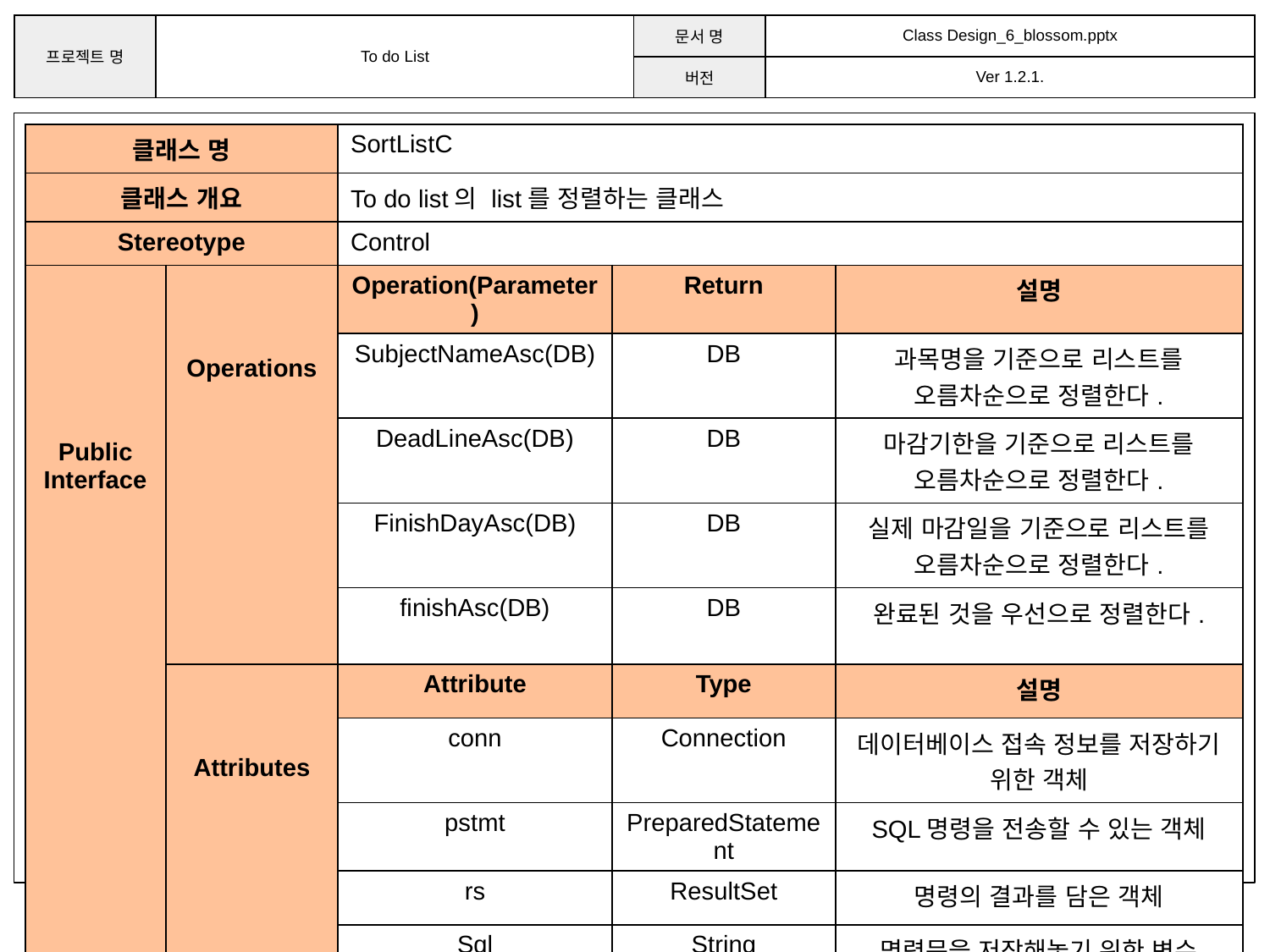

| 클래스 명 |  | SortListC |  |  |
| --- | --- | --- | --- | --- |
| 클래스 개요 |  | To do list의 list를 정렬하는 클래스 |  |  |
| Stereotype |  | Control |  |  |
| Public Interface | Operations | Operation(Parameter) | Return | 설명 |
|  |  | SubjectNameAsc(DB) | DB | 과목명을 기준으로 리스트를 오름차순으로 정렬한다. |
|  |  | DeadLineAsc(DB) | DB | 마감기한을 기준으로 리스트를 오름차순으로 정렬한다. |
|  |  | FinishDayAsc(DB) | DB | 실제 마감일을 기준으로 리스트를 오름차순으로 정렬한다. |
|  |  | finishAsc(DB) | DB | 완료된 것을 우선으로 정렬한다. |
|  | Attributes | Attribute | Type | 설명 |
|  |  | conn | Connection | 데이터베이스 접속 정보를 저장하기 위한 객체 |
|  |  | pstmt | PreparedStatement | SQL명령을 전송할 수 있는 객체 |
|  |  | rs | ResultSet | 명령의 결과를 담은 객체 |
|  |  | Sql | String | 명령문을 저장해놓기 위한 변수 |
|  |  | sel | int | 어떤 항목을 기준으로 정렬할지 선택하는 변수 |
팀 명